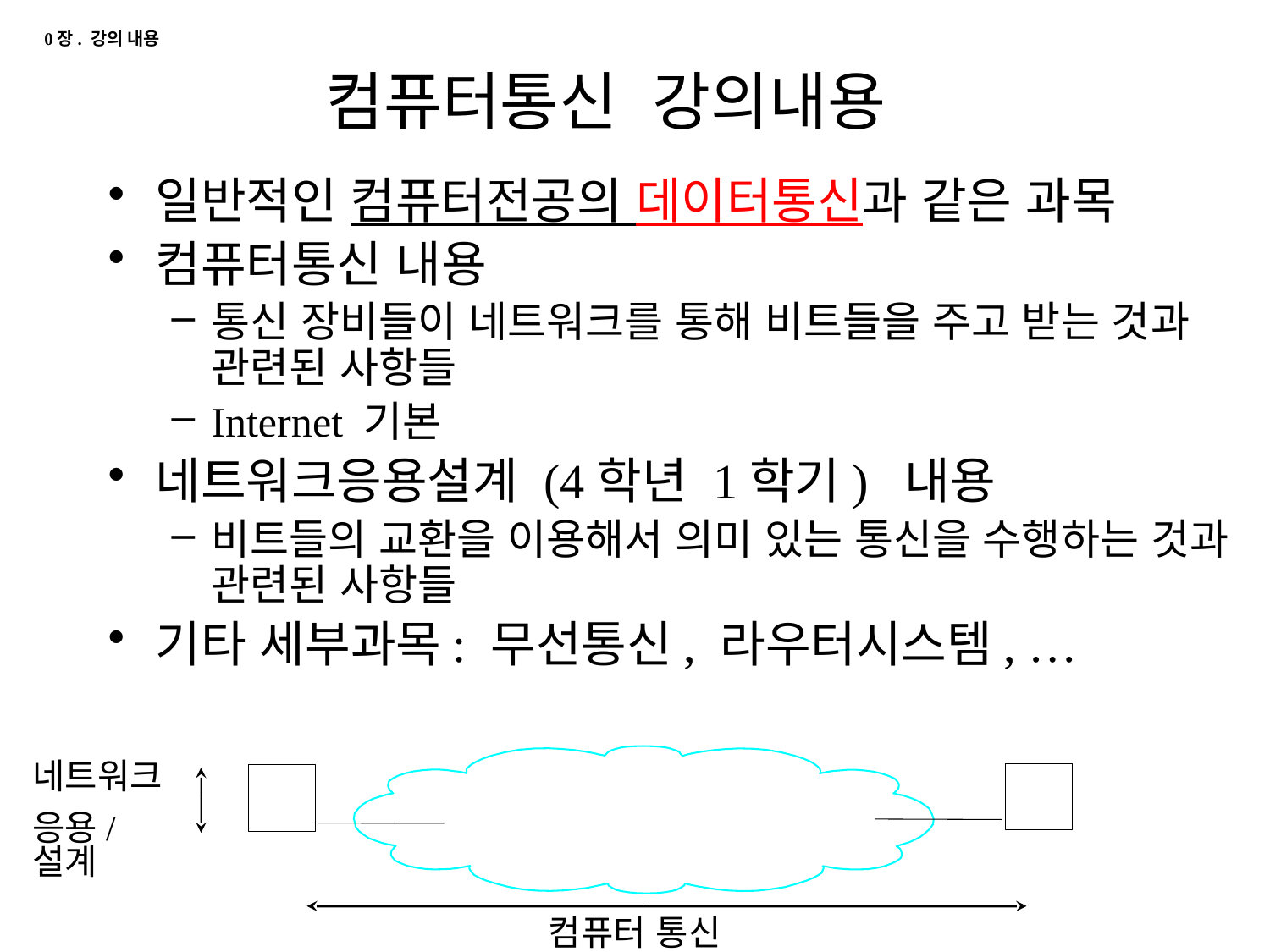

0장. 강의 내용
# 컴퓨터통신  강의내용
일반적인 컴퓨터전공의 데이터통신과 같은 과목
컴퓨터통신 내용
통신 장비들이 네트워크를 통해 비트들을 주고 받는 것과 관련된 사항들
Internet 기본
네트워크응용설계 (4학년 1학기)  내용
비트들의 교환을 이용해서 의미 있는 통신을 수행하는 것과 관련된 사항들
기타 세부과목: 무선통신, 라우터시스템, …

네트워크
응용/설계

컴퓨터 통신